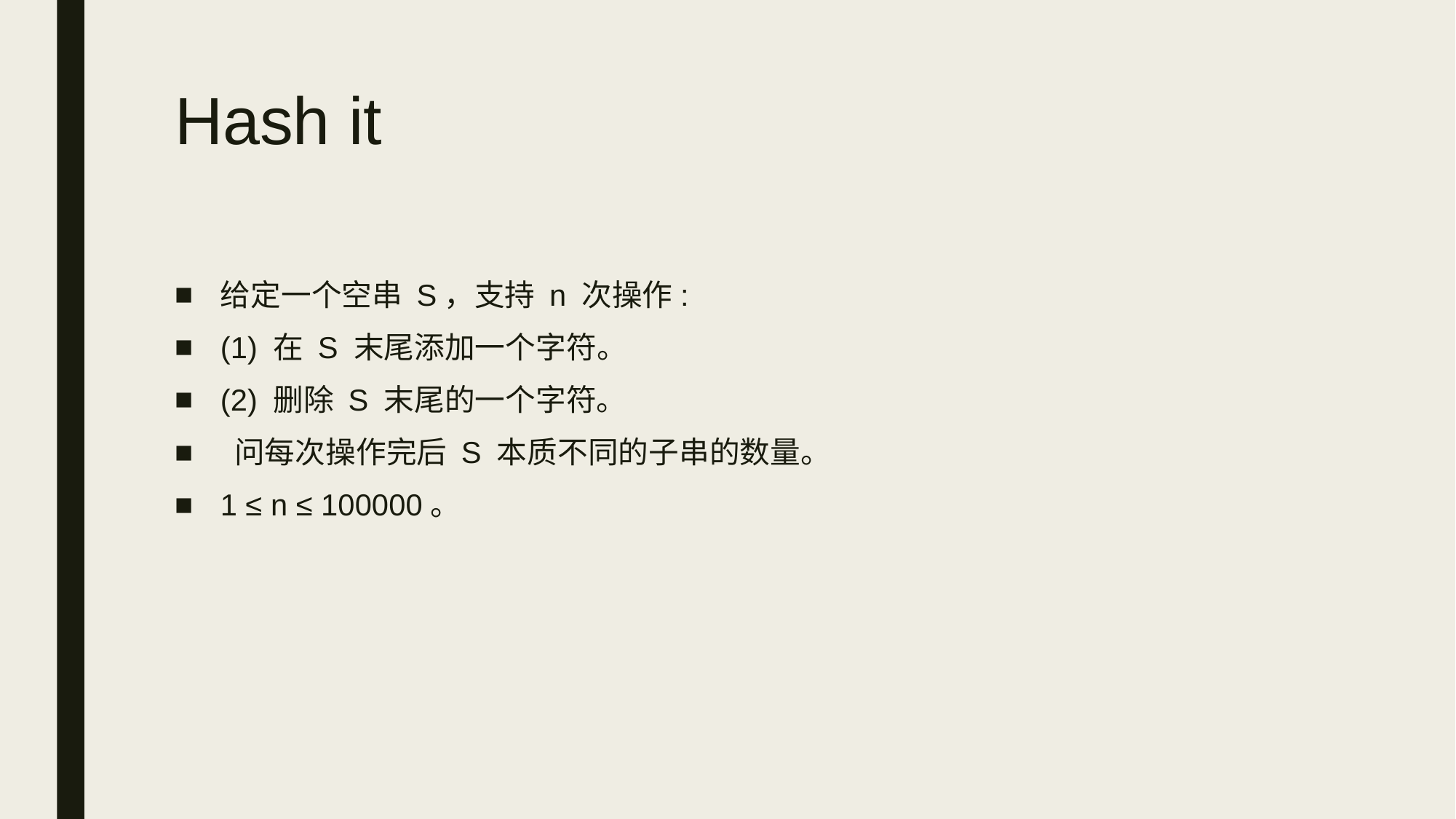

# Hash it
给定一个空串 S，支持 n 次操作:
(1) 在 S 末尾添加一个字符。
(2) 删除 S 末尾的一个字符。
 问每次操作完后 S 本质不同的子串的数量。
1 ≤ n ≤ 100000。